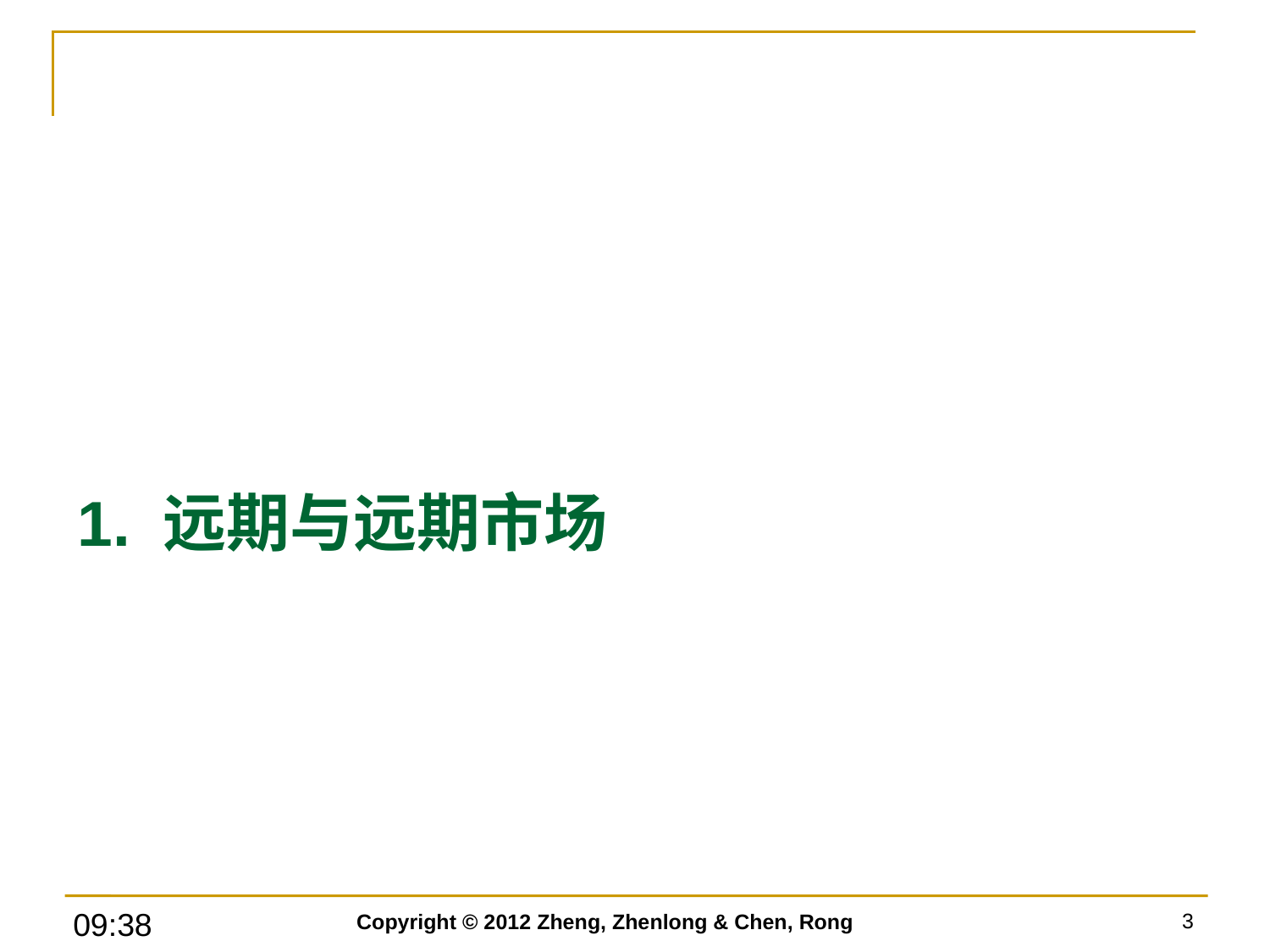

# 1. 远期与远期市场
3
Copyright © 2012 Zheng, Zhenlong & Chen, Rong